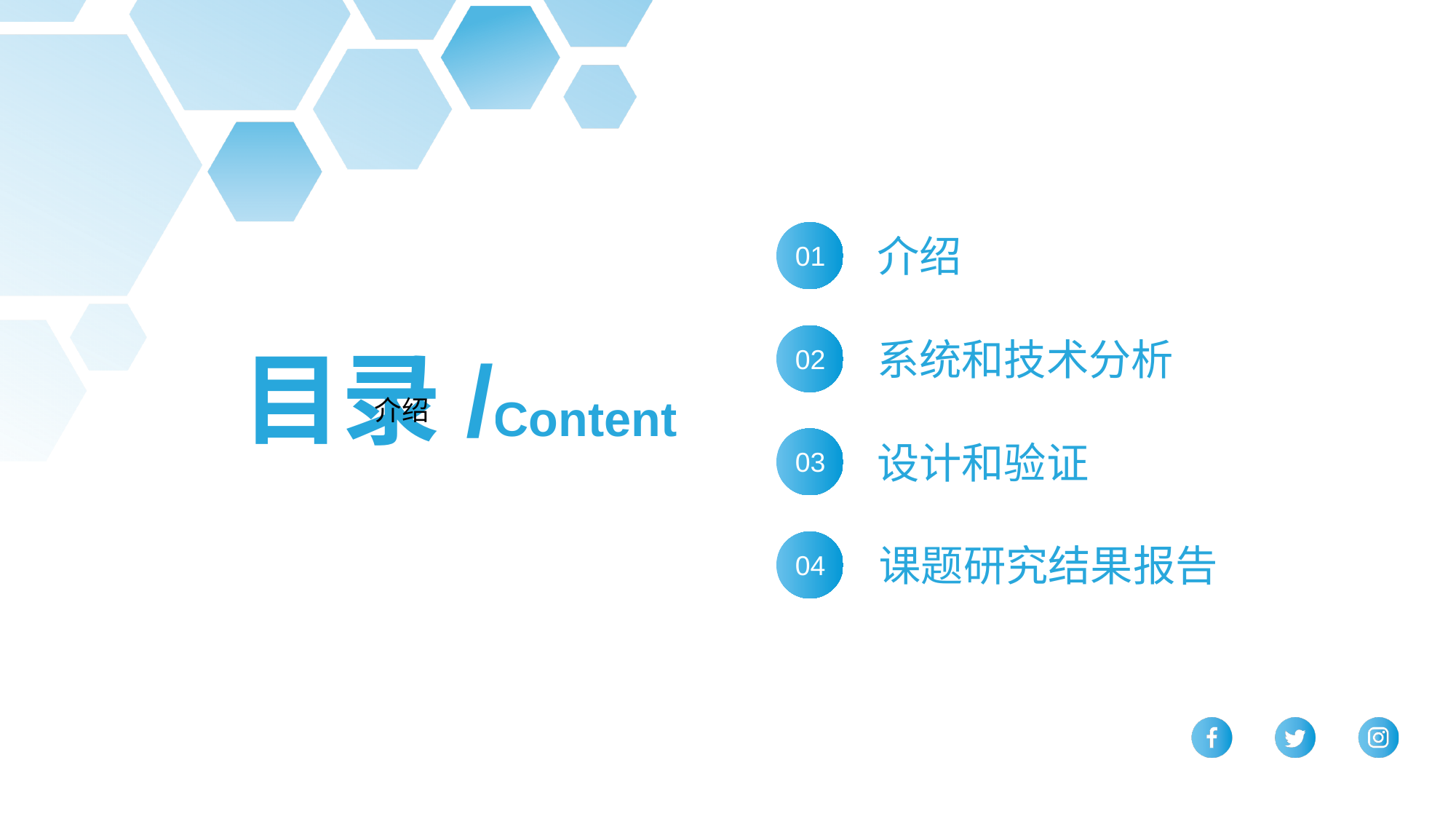

01
介绍

02
系统和技术分析
目录/Content
介绍

03
设计和验证

04
课题研究结果报告